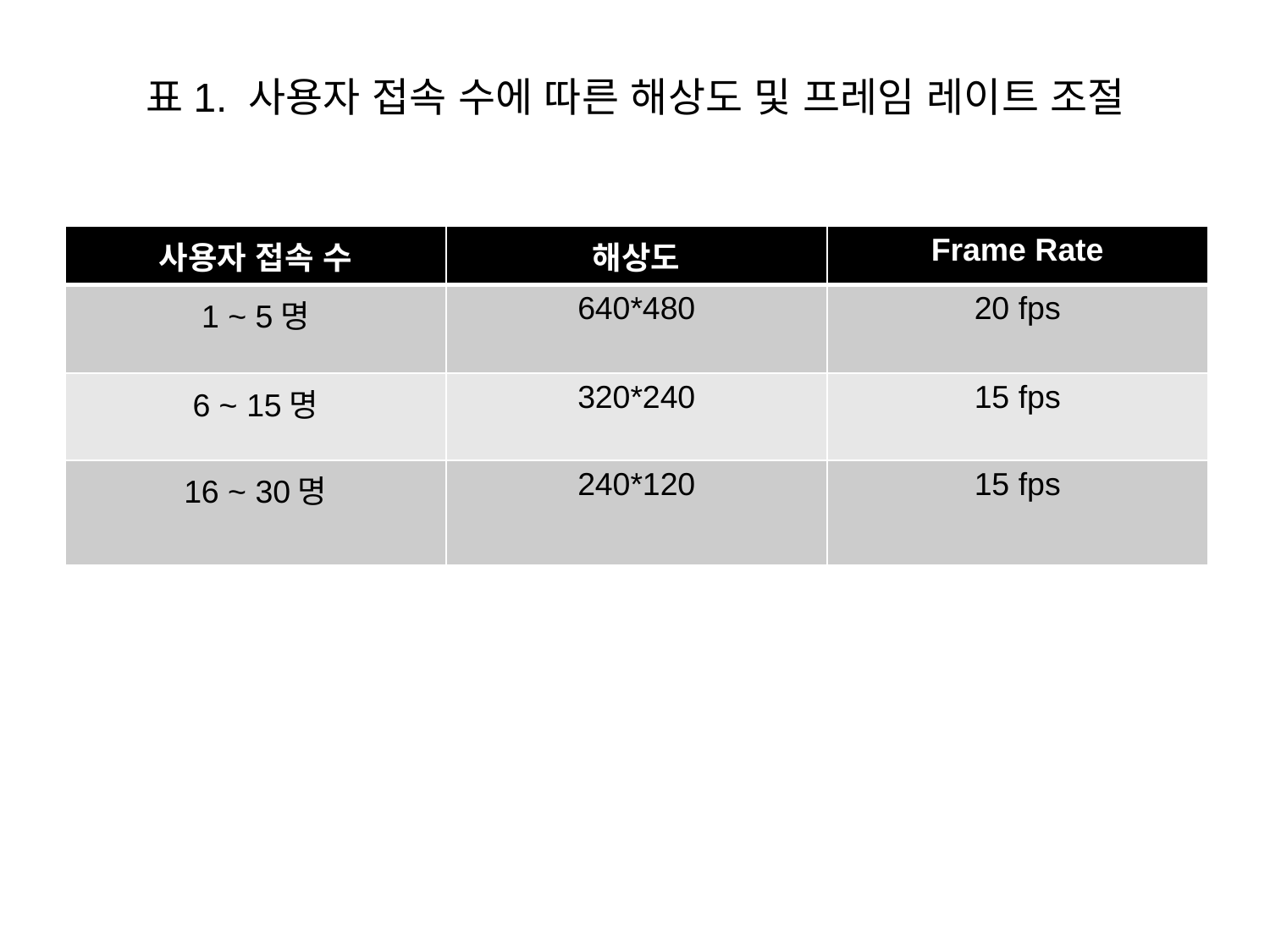

# 표1. 사용자 접속 수에 따른 해상도 및 프레임 레이트 조절
| 사용자 접속 수 | 해상도 | Frame Rate |
| --- | --- | --- |
| 1 ~ 5명 | 640\*480 | 20 fps |
| 6 ~ 15명 | 320\*240 | 15 fps |
| 16 ~ 30명 | 240\*120 | 15 fps |